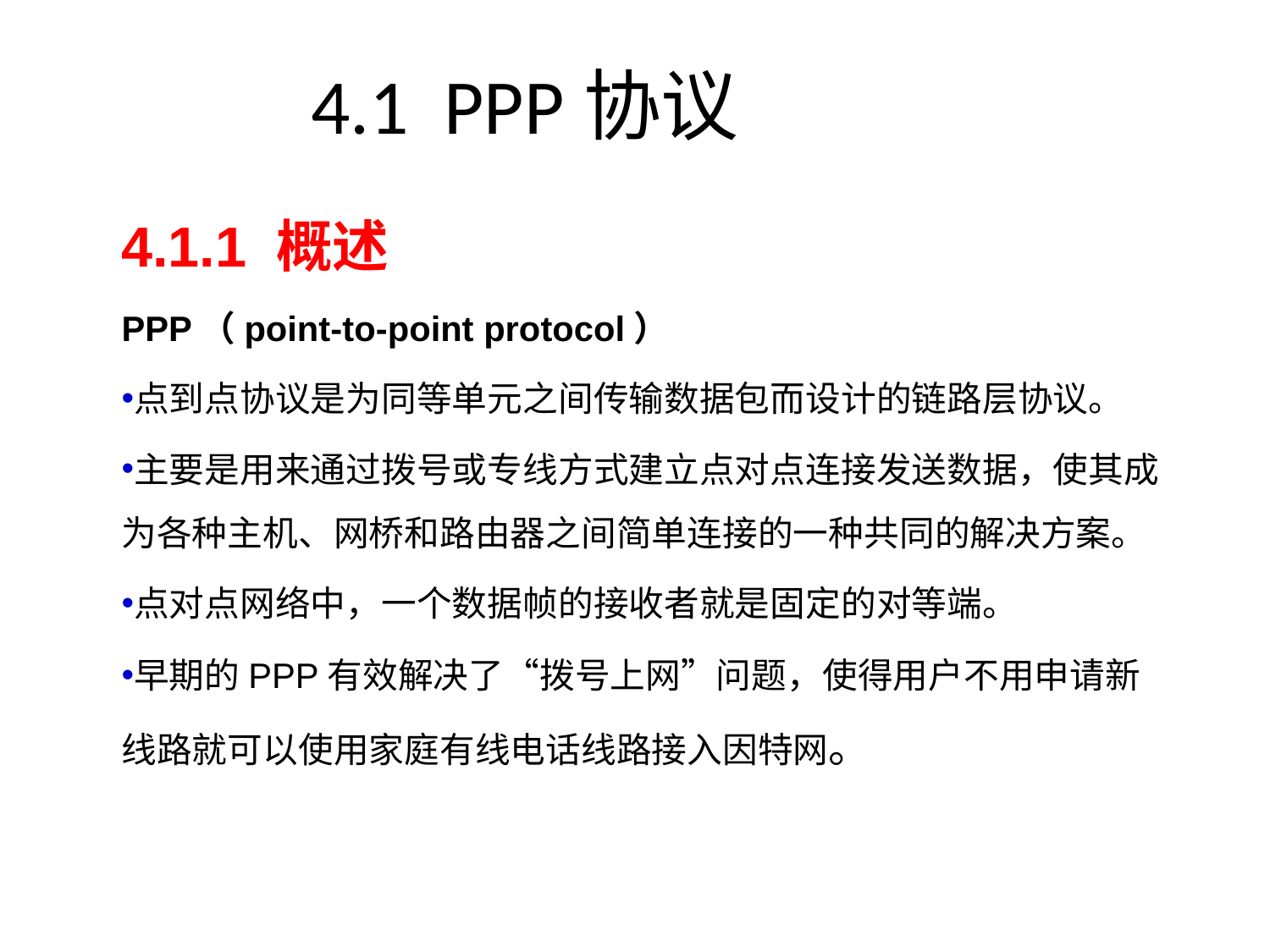

# 4.1  PPP协议
4.1.1 概述
PPP（point-to-point protocol）
点到点协议是为同等单元之间传输数据包而设计的链路层协议。
主要是用来通过拨号或专线方式建立点对点连接发送数据，使其成为各种主机、网桥和路由器之间简单连接的一种共同的解决方案。
点对点网络中，一个数据帧的接收者就是固定的对等端。
早期的PPP有效解决了“拨号上网”问题，使得用户不用申请新线路就可以使用家庭有线电话线路接入因特网。